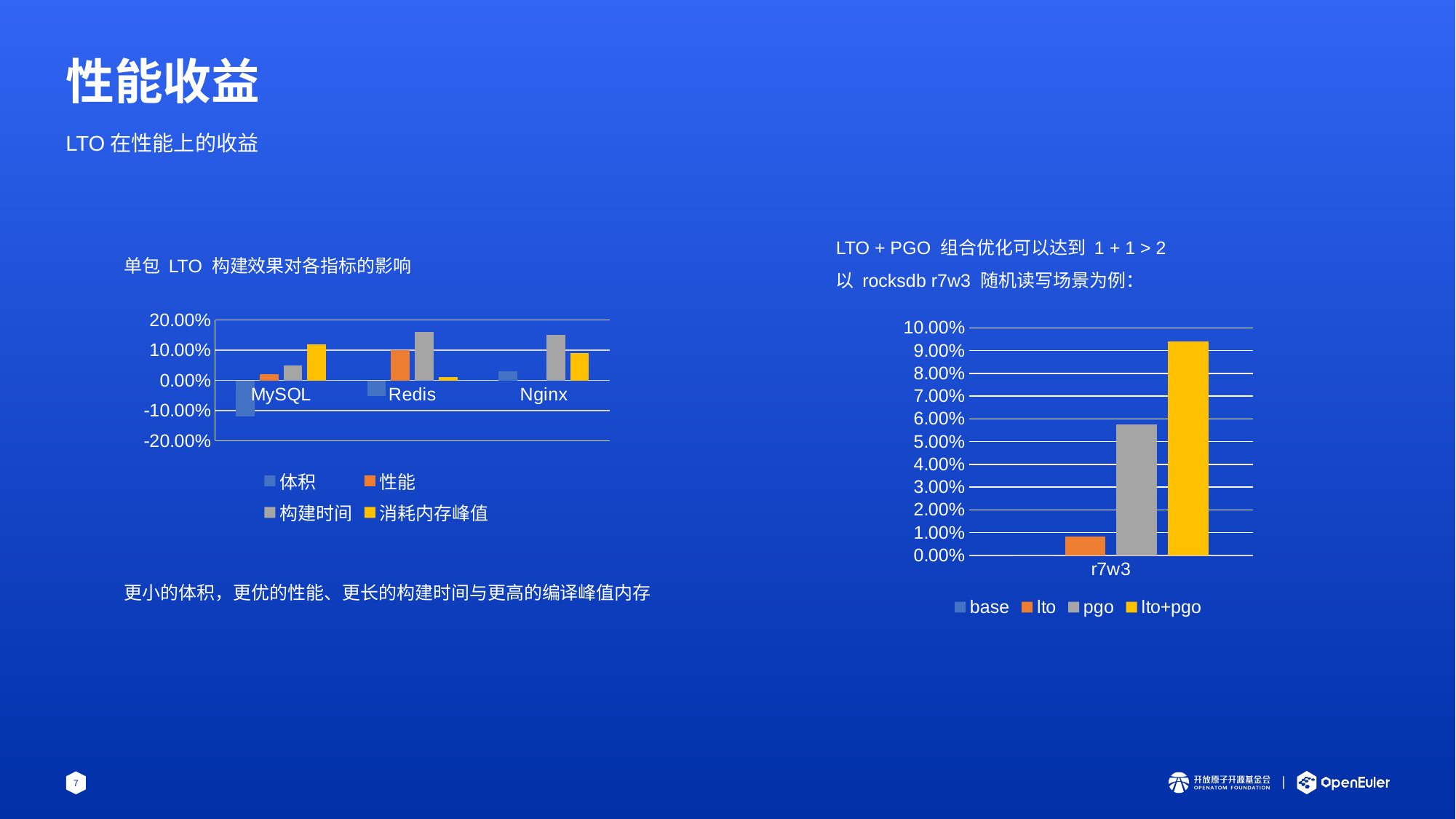

# 性能收益
LTO在性能上的收益
LTO + PGO 组合优化可以达到 1 + 1 > 2
以 rocksdb r7w3 随机读写场景为例：

单包 LTO 构建效果对各指标的影响

更小的体积，更优的性能、更长的构建时间与更高的编译峰值内存

### Chart

| Category | 体积 | 性能 | 构建时间 | 消耗内存峰值 |
|---|---|---|---|---|
| MySQL | -0.12 | 0.02 | 0.05 | 0.12 |
| Redis | -0.052 | 0.1 | 0.16 | 0.01 |
| Nginx | 0.03 | 0.0 | 0.15 | 0.09 |

### Chart

| Category | base | lto | pgo | lto+pgo |
|---|---|---|---|---|
| r7w3 | 0.0 | 0.0084 | 0.0575 | 0.0942 |
7